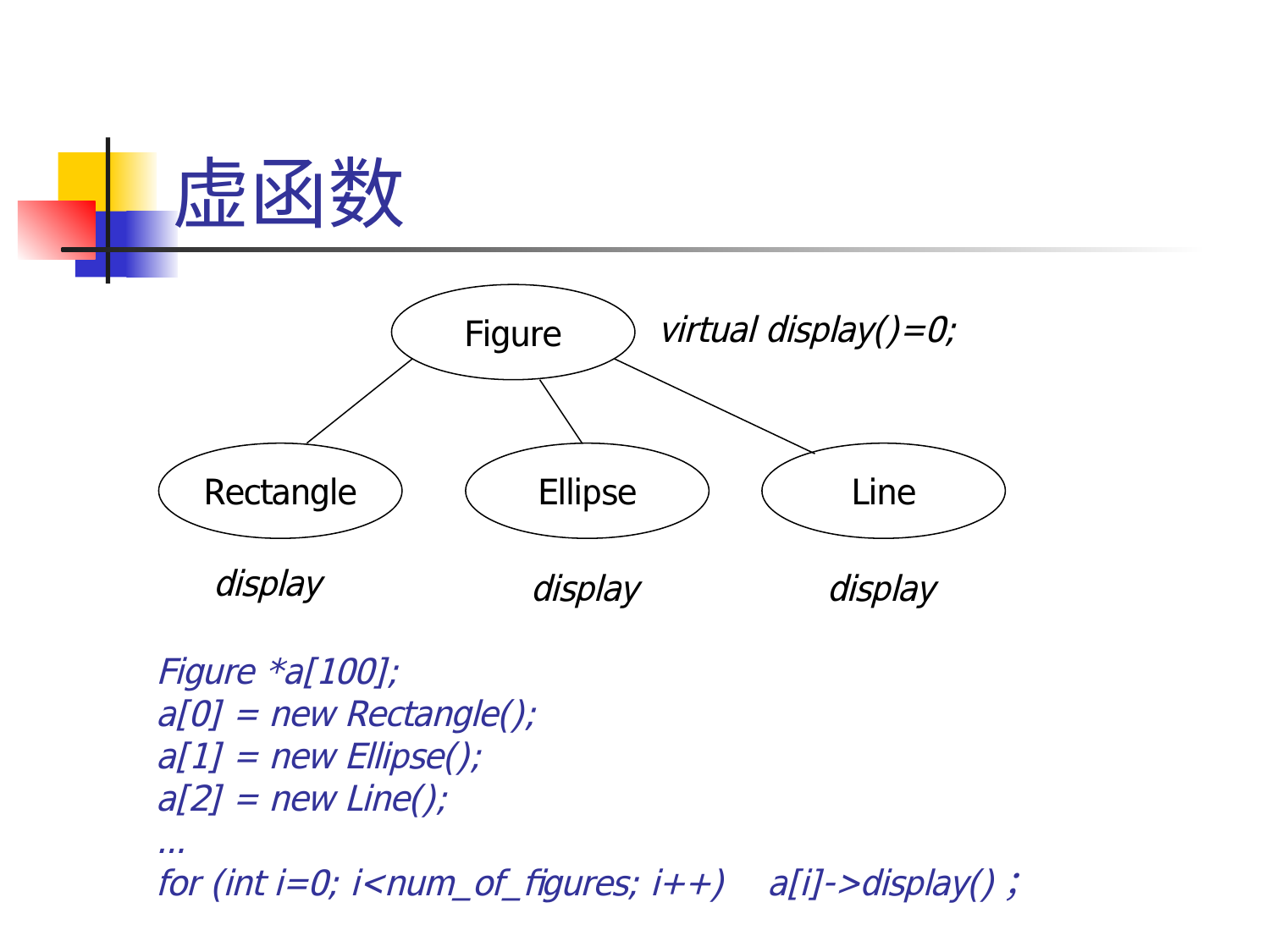

# 虚函数
Figure
virtual display()=0;

Rectangle
Ellipse
Line
display
display
display
Figure *a[100];
a[0] = new Rectangle();
a[1] = new Ellipse();
a[2] = new Line();
…
for (int i=0; i<num_of_figures; i++)    a[i]->display()；